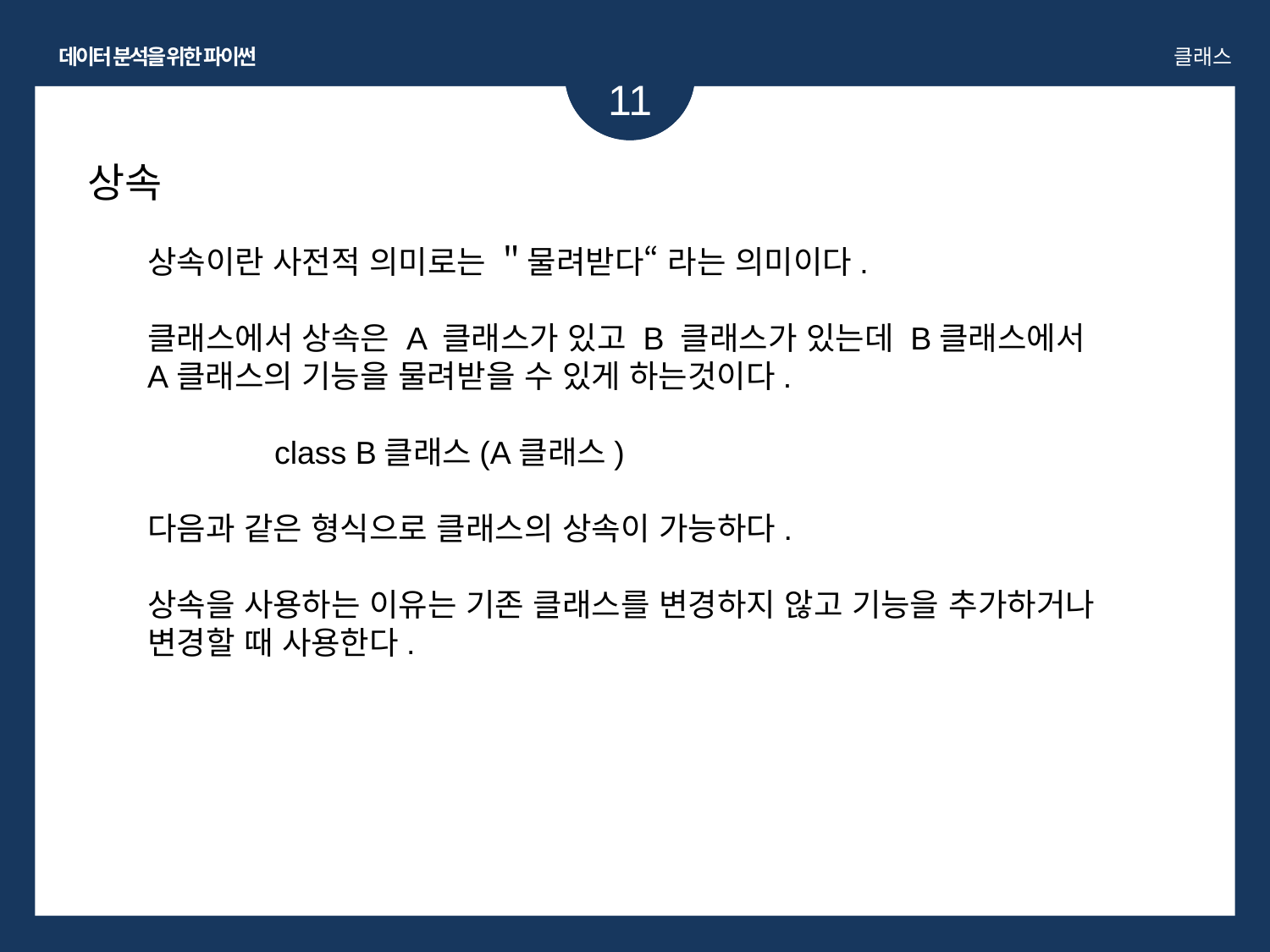

데이터 분석을 위한 파이썬
클래스
11
상속
상속이란 사전적 의미로는 ＂물려받다“ 라는 의미이다.

클래스에서 상속은 A 클래스가 있고 B 클래스가 있는데 B클래스에서 A클래스의 기능을 물려받을 수 있게 하는것이다.

	class B클래스(A클래스)

다음과 같은 형식으로 클래스의 상속이 가능하다.

상속을 사용하는 이유는 기존 클래스를 변경하지 않고 기능을 추가하거나 변경할 때 사용한다.